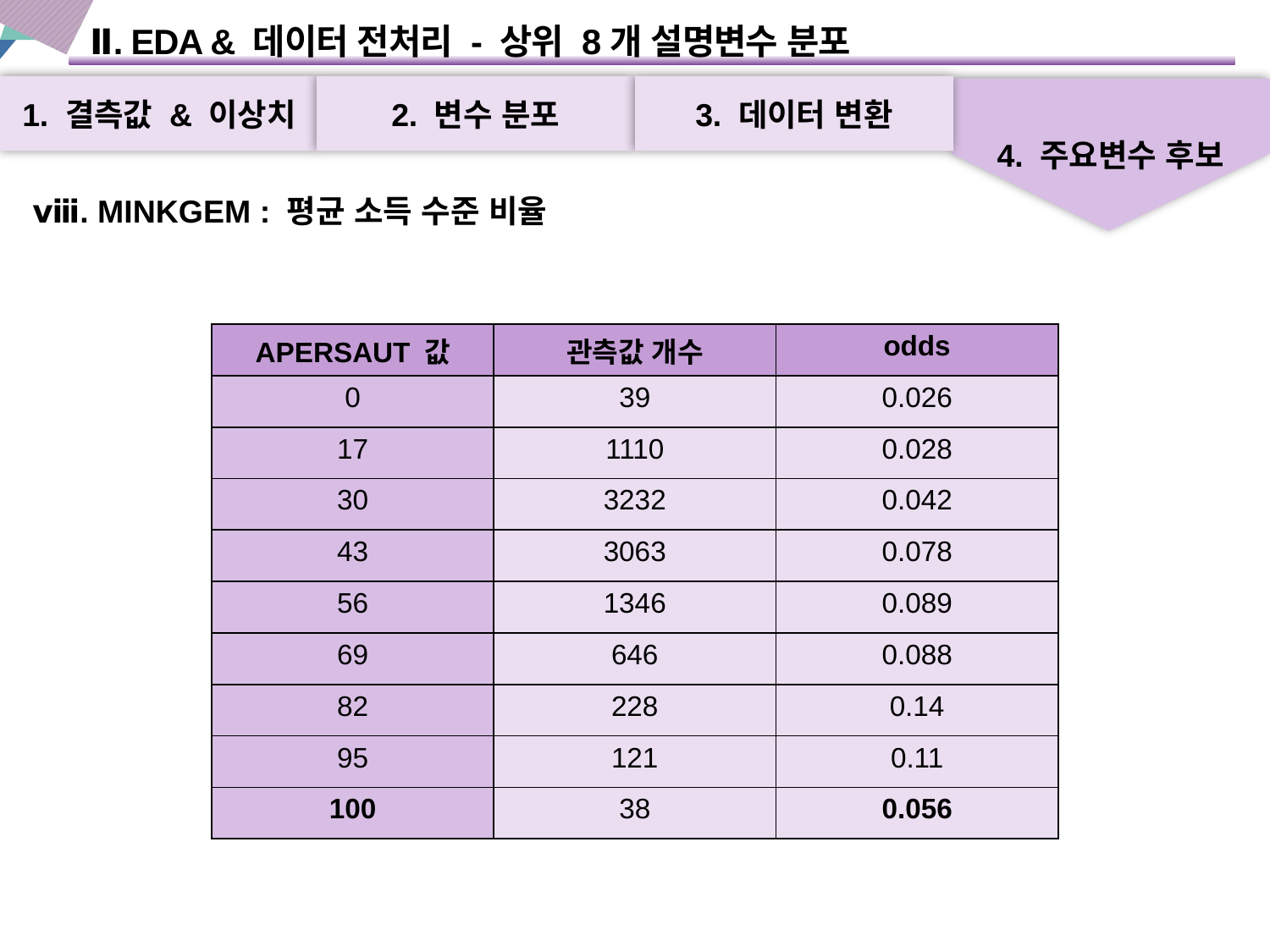

Ⅱ. EDA & 데이터 전처리 - 상위 8개 설명변수 분포
3. 데이터 변환
1. 결측값 & 이상치
2. 변수 분포
4. 주요변수 후보
ⅷ. MINKGEM : 평균 소득 수준 비율
| APERSAUT 값 | 관측값 개수 | odds |
| --- | --- | --- |
| 0 | 39 | 0.026 |
| 17 | 1110 | 0.028 |
| 30 | 3232 | 0.042 |
| 43 | 3063 | 0.078 |
| 56 | 1346 | 0.089 |
| 69 | 646 | 0.088 |
| 82 | 228 | 0.14 |
| 95 | 121 | 0.11 |
| 100 | 38 | 0.056 |